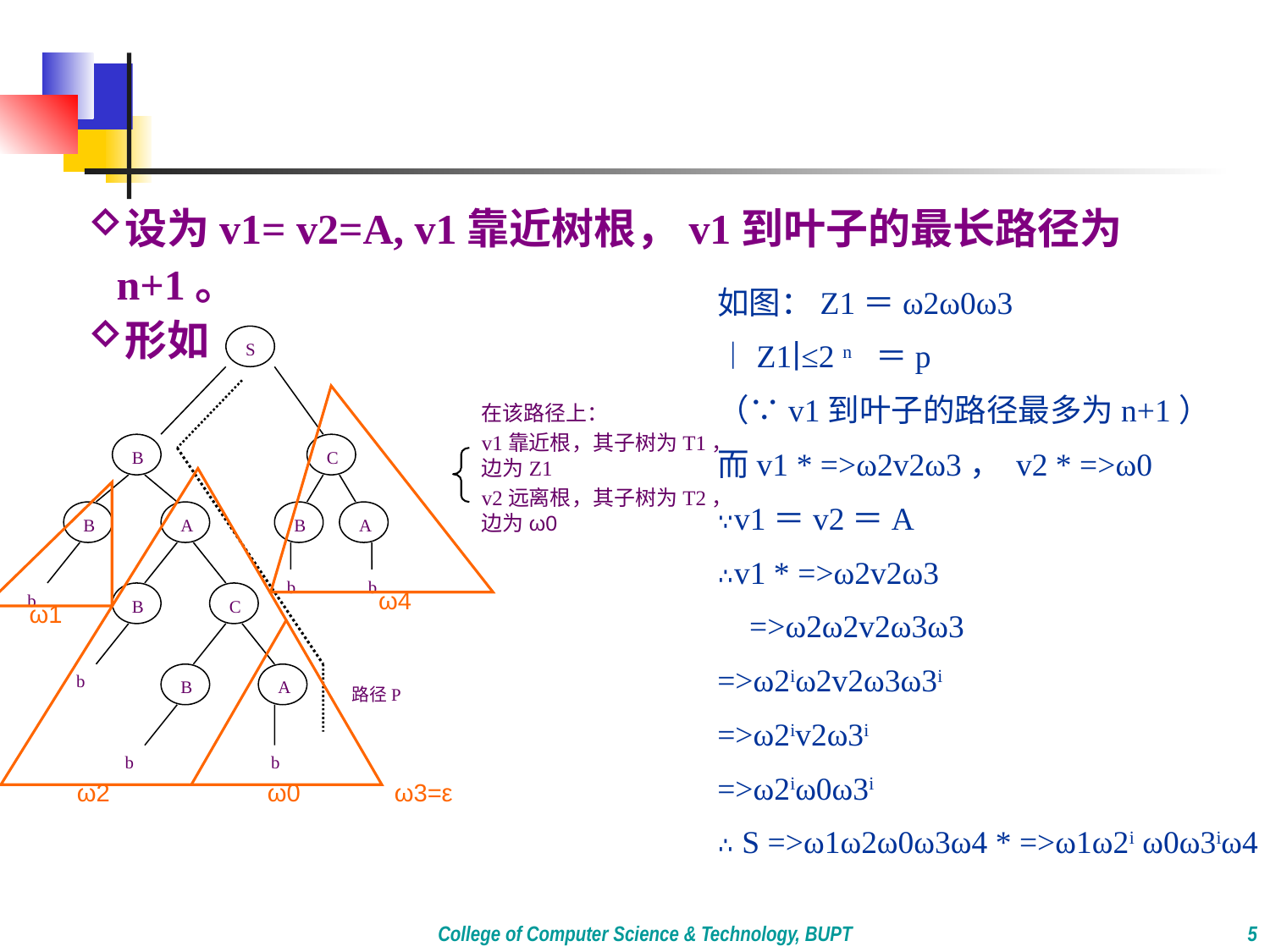

设为v1= v2=A, v1靠近树根，v1到叶子的最长路径为n+1。
形如
如图：Z1＝ω2ω0ω3
︱Z1∣≤2 n  ＝p
（∵v1到叶子的路径最多为n+1）
而v1 * =>ω2v2ω3， v2 * =>ω0
∵v1＝v2＝A
∴v1 * =>ω2v2ω3
    =>ω2ω2v2ω3ω3
=>ω2iω2v2ω3ω3i
=>ω2iv2ω3i
=>ω2iω0ω3i
∴ S =>ω1ω2ω0ω3ω4 * =>ω1ω2i ω0ω3iω4

S

B
C

B
A
B
A

b
b
b
B
C

b
B
A

b
b

路径P
在该路径上：
v1靠近根，其子树为T1，边为Z1
v2远离根，其子树为T2，边为ω0

ω4
ω1

ω2
ω0
ω3=ε
College of Computer Science & Technology, BUPT
5